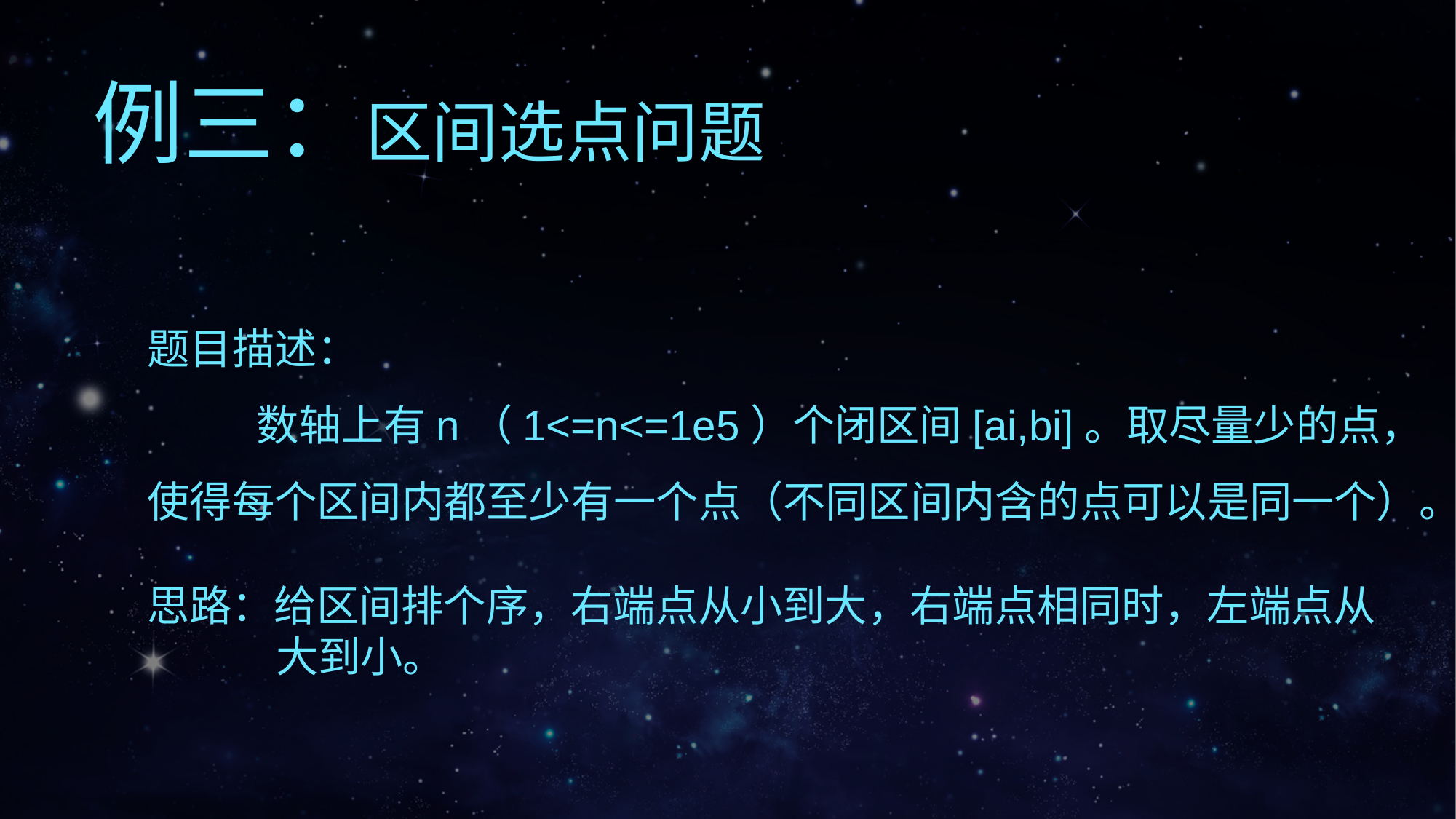

例三：区间选点问题
题目描述：
	数轴上有n（1<=n<=1e5）个闭区间[ai,bi]。取尽量少的点，
使得每个区间内都至少有一个点（不同区间内含的点可以是同一个）。
思路：给区间排个序，右端点从小到大，右端点相同时，左端点从
	 大到小。